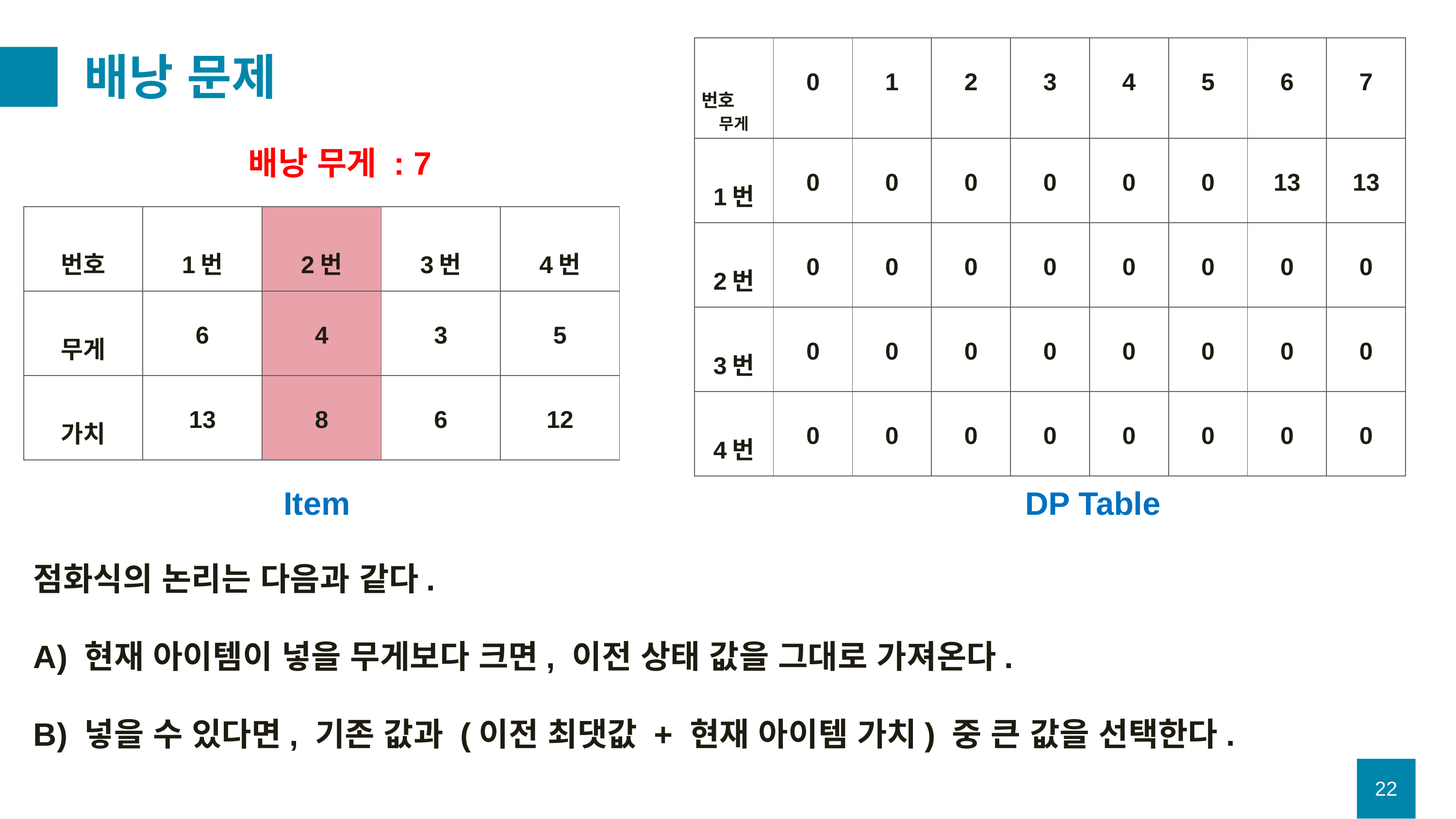

# 배낭 문제
| 무게 | 0 | 1 | 2 | 3 | 4 | 5 | 6 | 7 |
| --- | --- | --- | --- | --- | --- | --- | --- | --- |
| 1번 | 0 | 0 | 0 | 0 | 0 | 0 | 13 | 13 |
| 2번 | 0 | 0 | 0 | 0 | 0 | 0 | 0 | 0 |
| 3번 | 0 | 0 | 0 | 0 | 0 | 0 | 0 | 0 |
| 4번 | 0 | 0 | 0 | 0 | 0 | 0 | 0 | 0 |
번호
배낭 무게 : 7
| 번호 | 1번 | 2번 | 3번 | 4번 |
| --- | --- | --- | --- | --- |
| 무게 | 6 | 4 | 3 | 5 |
| 가치 | 13 | 8 | 6 | 12 |
DP Table
Item
점화식의 논리는 다음과 같다.

A) 현재 아이템이 넣을 무게보다 크면, 이전 상태 값을 그대로 가져온다.

B) 넣을 수 있다면, 기존 값과 (이전 최댓값 + 현재 아이템 가치) 중 큰 값을 선택한다.
22